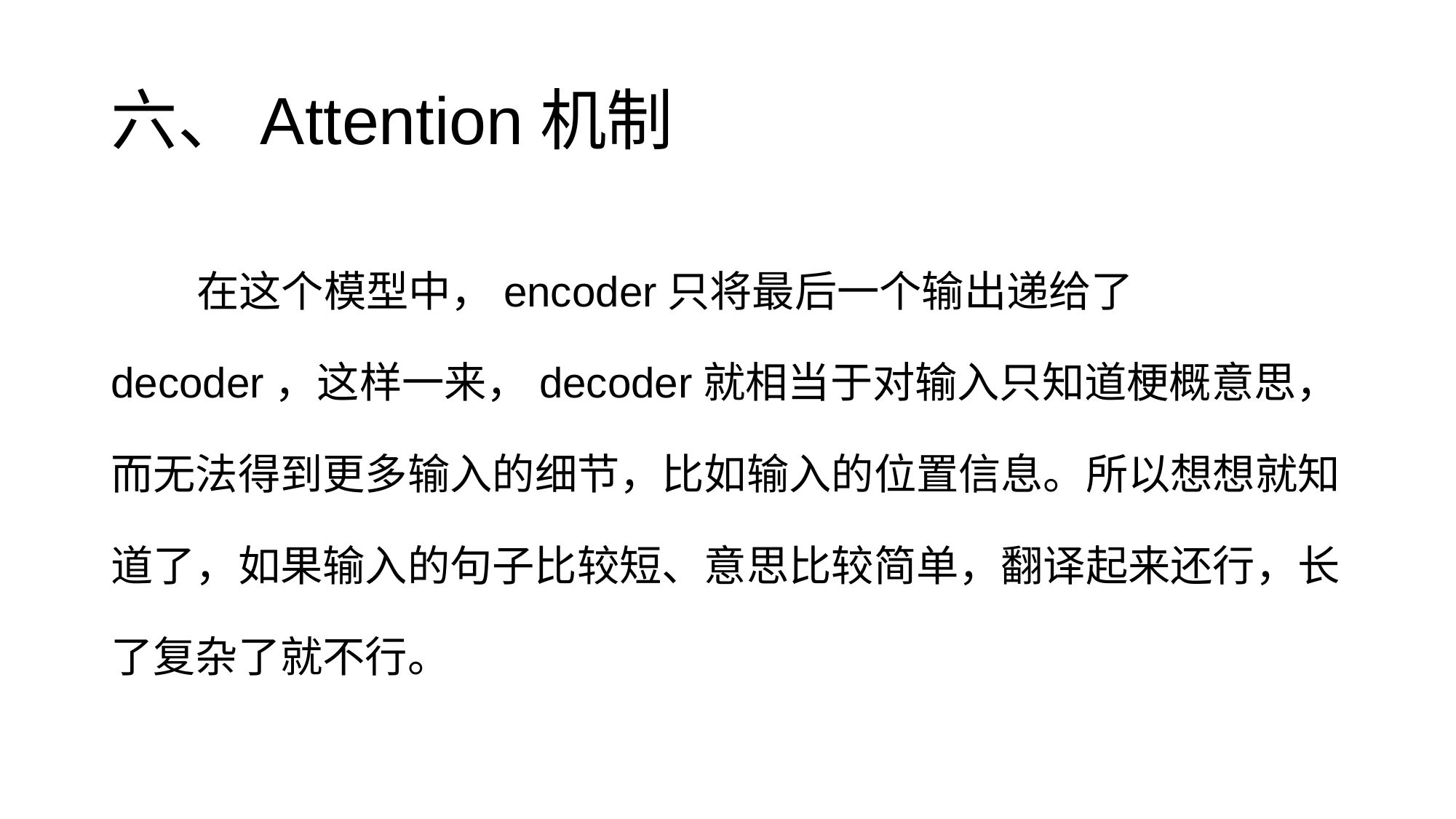

# 六、Attention机制
        在这个模型中，encoder只将最后一个输出递给了decoder，这样一来，decoder就相当于对输入只知道梗概意思，而无法得到更多输入的细节，比如输入的位置信息。所以想想就知道了，如果输入的句子比较短、意思比较简单，翻译起来还行，长了复杂了就不行。